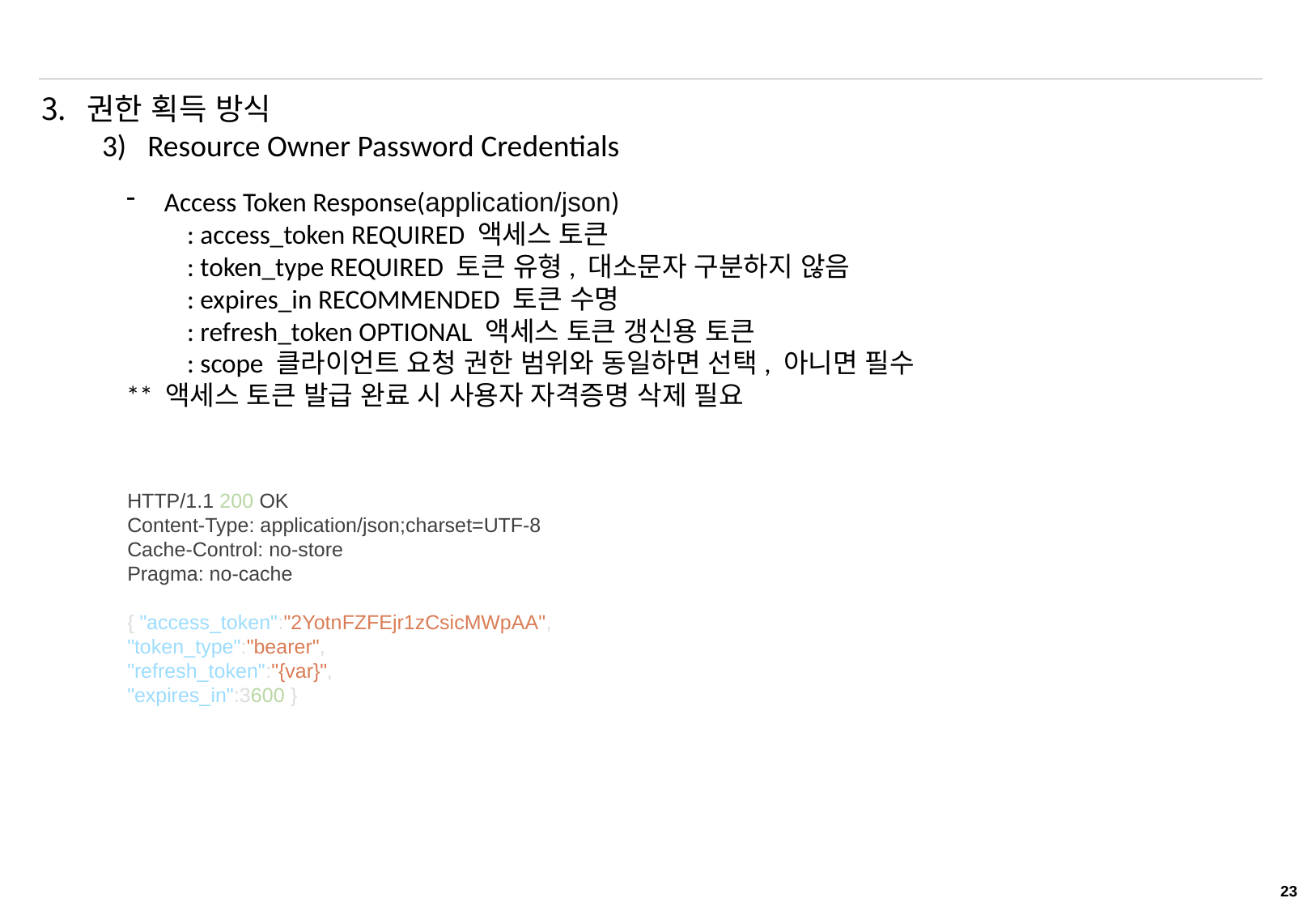

권한 획득 방식
Resource Owner Password Credentials
Access Token Response(application/json)
: access_token REQUIRED 액세스 토큰
: token_type REQUIRED 토큰 유형, 대소문자 구분하지 않음
: expires_in RECOMMENDED 토큰 수명
: refresh_token OPTIONAL 액세스 토큰 갱신용 토큰
: scope 클라이언트 요청 권한 범위와 동일하면 선택, 아니면 필수
** 액세스 토큰 발급 완료 시 사용자 자격증명 삭제 필요
HTTP/1.1 200 OK
Content-Type: application/json;charset=UTF-8
Cache-Control: no-store
Pragma: no-cache

{ "access_token":"2YotnFZFEjr1zCsicMWpAA",
"token_type":"bearer",
"refresh_token":"{var}",
"expires_in":3600 }